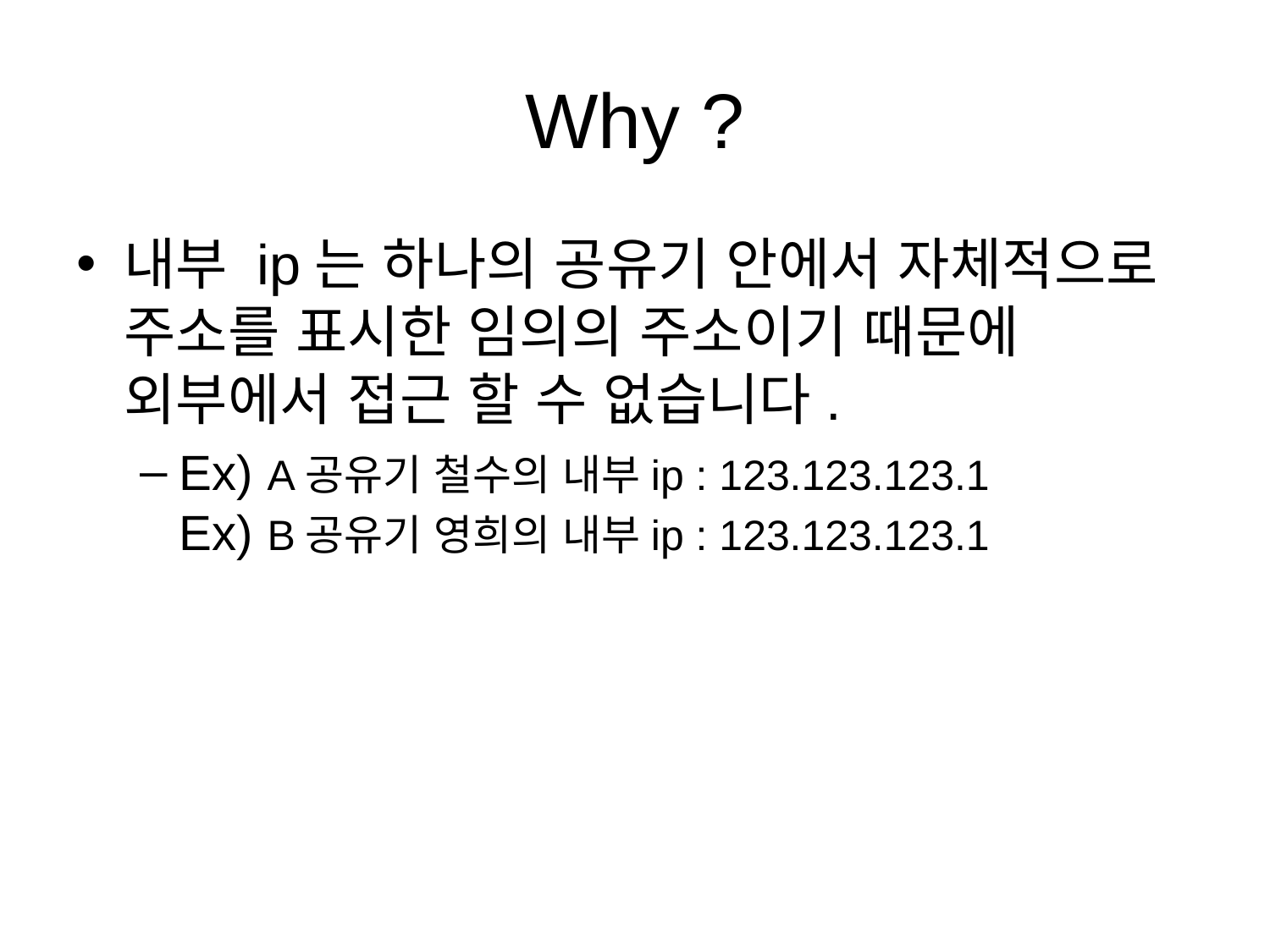

# Why ?
내부 ip는 하나의 공유기 안에서 자체적으로 주소를 표시한 임의의 주소이기 때문에
외부에서 접근 할 수 없습니다.
Ex) A공유기 철수의 내부ip : 123.123.123.1
Ex) B공유기 영희의 내부ip : 123.123.123.1